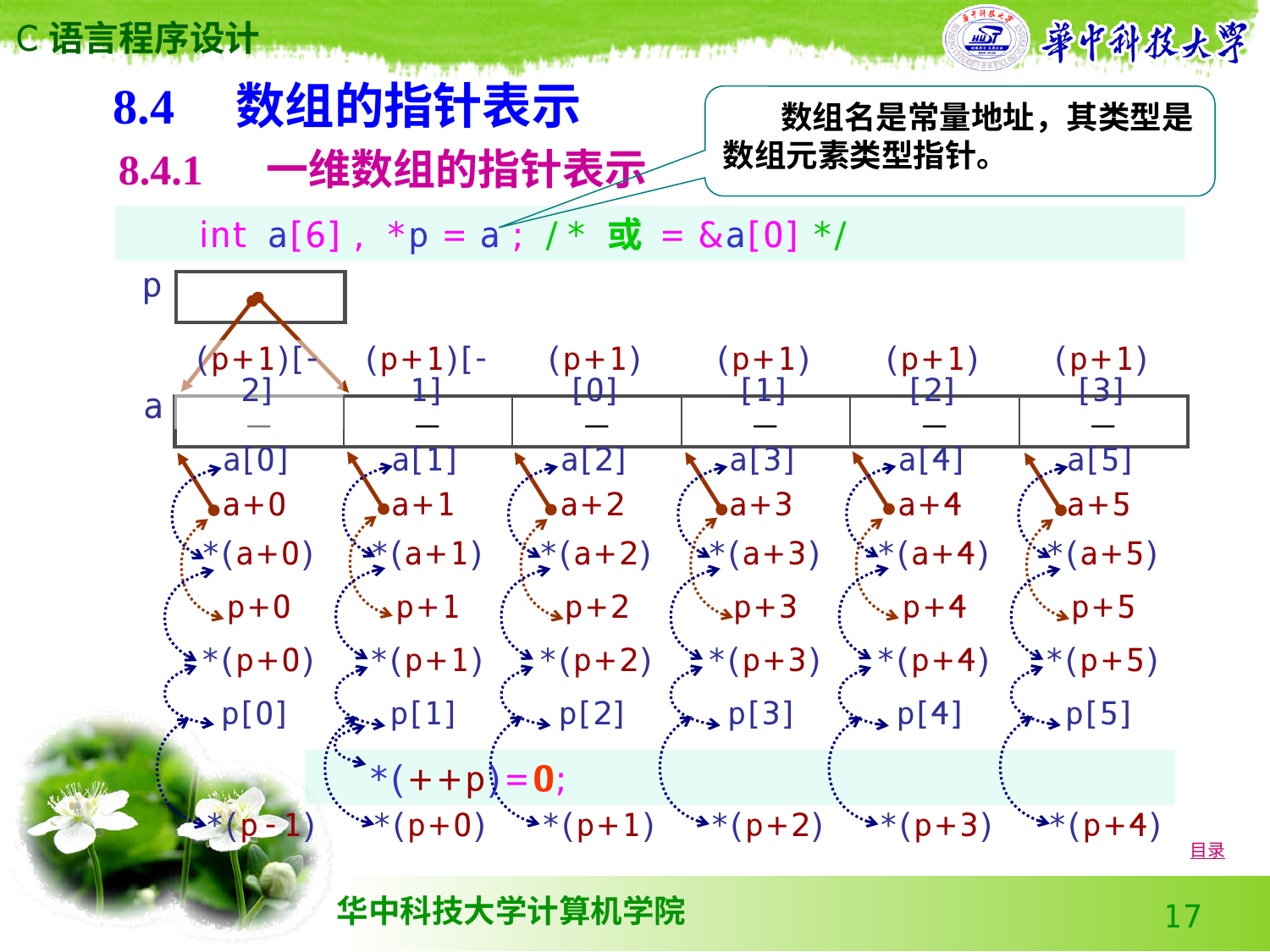

8.4　数组的指针表示
       数组名是常量地址，其类型是数组元素类型指针。
8.4.1 　一维数组的指针表示
       int  a[6] ,  *p = a ;  /* 或 = &a[0] */
p
|  |
| --- |

| (p+1)[-2] | (p+1)[-1] | (p+1)[0] | (p+1)[1] | (p+1)[2] | (p+1)[3] |
| --- | --- | --- | --- | --- | --- |
a
| － | － | － | － | － | － |
| --- | --- | --- | --- | --- | --- |
| a[0] | a[1] | a[2] | a[3] | a[4] | a[5] |
| --- | --- | --- | --- | --- | --- |

| a+0 | a+1 | a+2 | a+3 | a+4 | a+5 |
| --- | --- | --- | --- | --- | --- |

| \*(a+0) | \*(a+1) | \*(a+2) | \*(a+3) | \*(a+4) | \*(a+5) |
| --- | --- | --- | --- | --- | --- |

| p+0 | p+1 | p+2 | p+3 | p+4 | p+5 |
| --- | --- | --- | --- | --- | --- |
| \*(p+0) | \*(p+1) | \*(p+2) | \*(p+3) | \*(p+4) | \*(p+5) |
| --- | --- | --- | --- | --- | --- |

| p[0] | p[1] | p[2] | p[3] | p[4] | p[5] |
| --- | --- | --- | --- | --- | --- |

     *(++p)=0;
0
| \*(p - 1) | \*(p+0) | \*(p+1) | \*(p+2) | \*(p+3) | \*(p+4) |
| --- | --- | --- | --- | --- | --- |
目录
17